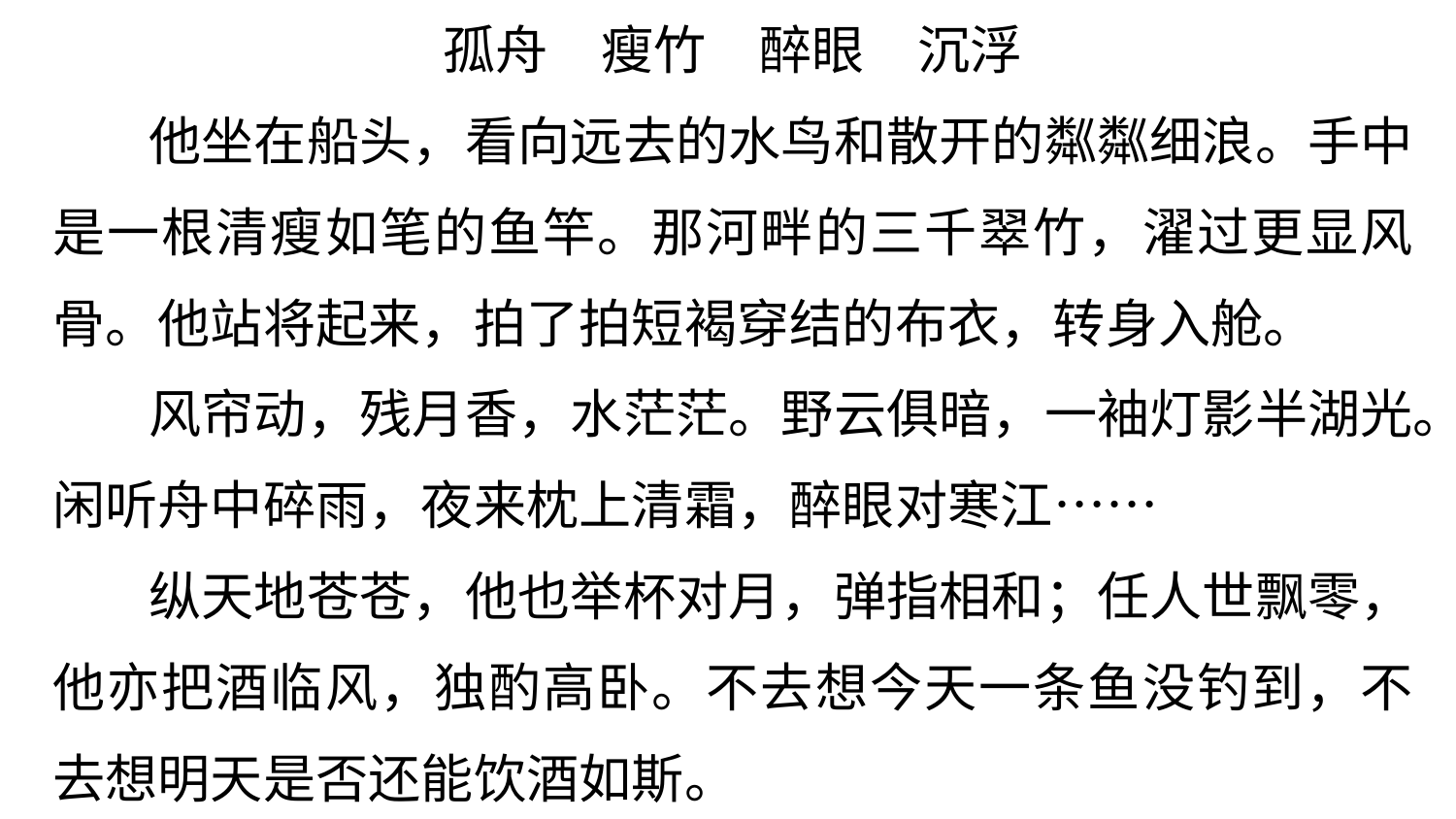

孤舟　瘦竹　醉眼　沉浮
       他坐在船头，看向远去的水鸟和散开的粼粼细浪。手中是一根清瘦如笔的鱼竿。那河畔的三千翠竹，濯过更显风骨。他站将起来，拍了拍短褐穿结的布衣，转身入舱。
       风帘动，残月香，水茫茫。野云俱暗，一袖灯影半湖光。闲听舟中碎雨，夜来枕上清霜，醉眼对寒江……
       纵天地苍苍，他也举杯对月，弹指相和；任人世飘零，他亦把酒临风，独酌高卧。不去想今天一条鱼没钓到，不去想明天是否还能饮酒如斯。